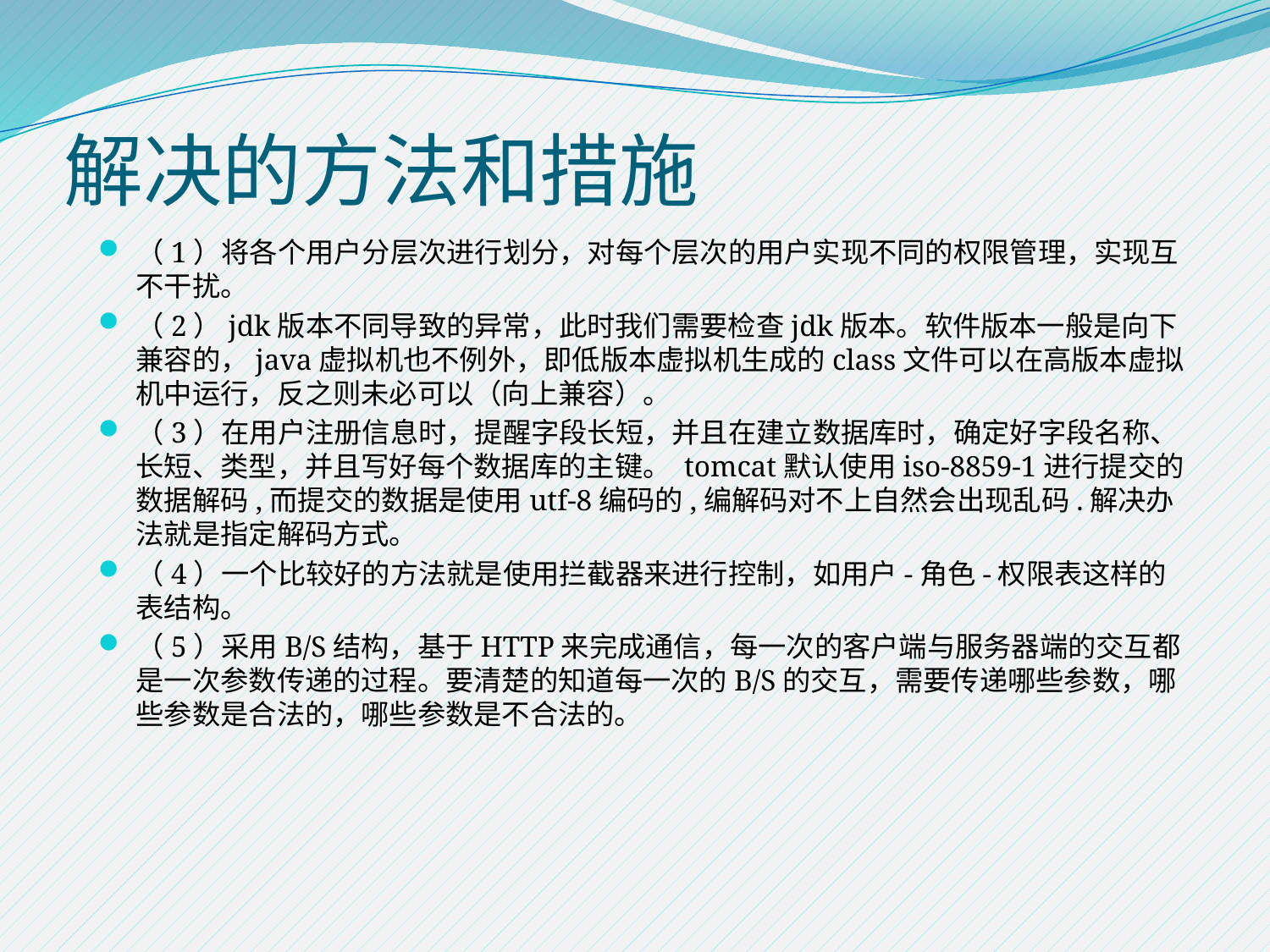

# 解决的方法和措施
（1）将各个用户分层次进行划分，对每个层次的用户实现不同的权限管理，实现互不干扰。
（2）jdk版本不同导致的异常，此时我们需要检查jdk版本。软件版本一般是向下兼容的，java虚拟机也不例外，即低版本虚拟机生成的class文件可以在高版本虚拟机中运行，反之则未必可以（向上兼容）。
（3）在用户注册信息时，提醒字段长短，并且在建立数据库时，确定好字段名称、长短、类型，并且写好每个数据库的主键。 tomcat默认使用iso-8859-1进行提交的数据解码,而提交的数据是使用utf-8编码的,编解码对不上自然会出现乱码.解决办法就是指定解码方式。
（4）一个比较好的方法就是使用拦截器来进行控制，如用户-角色-权限表这样的表结构。
（5）采用B/S结构，基于HTTP来完成通信，每一次的客户端与服务器端的交互都是一次参数传递的过程。要清楚的知道每一次的B/S的交互，需要传递哪些参数，哪些参数是合法的，哪些参数是不合法的。